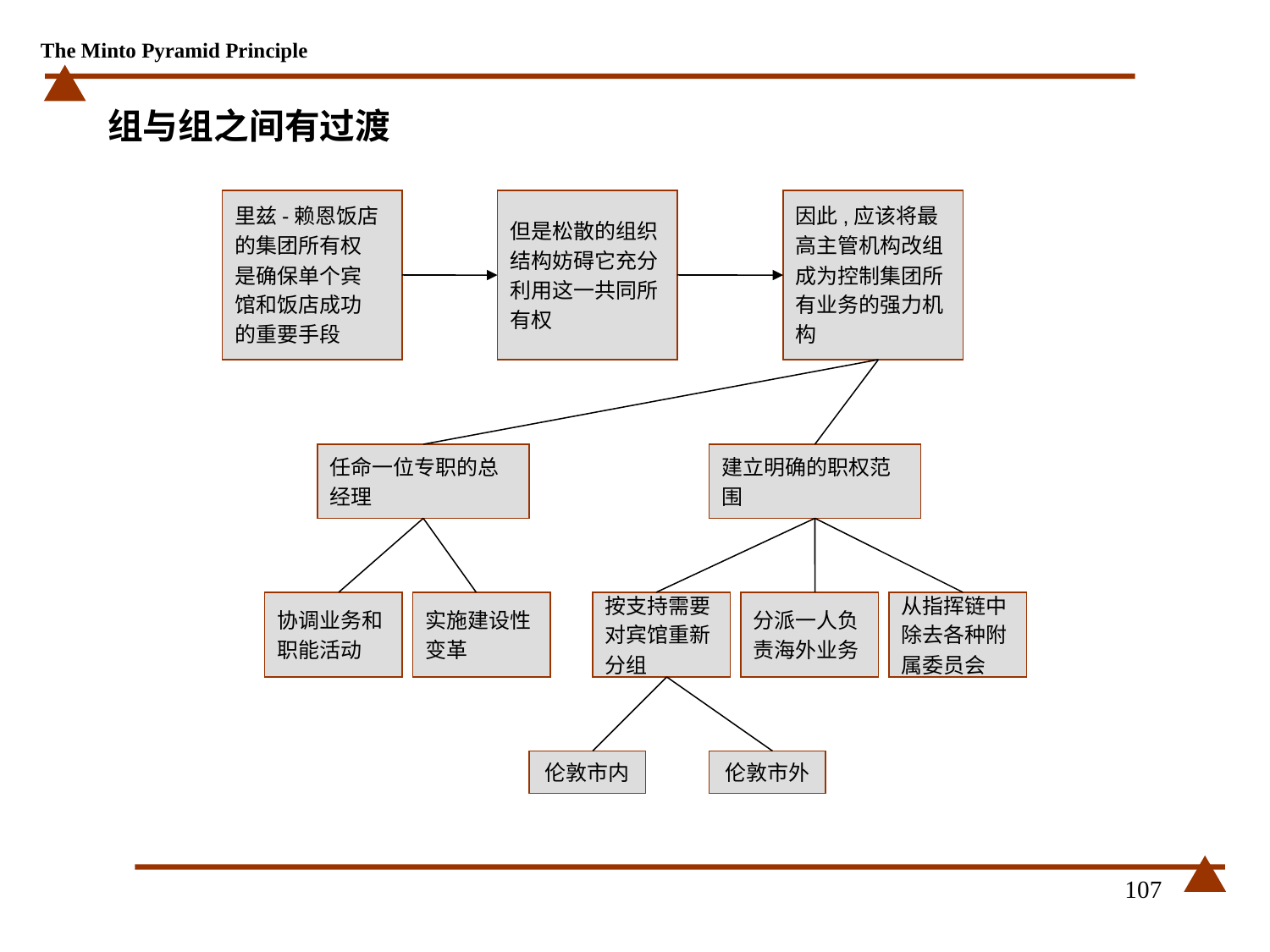

# 组与组之间有过渡
里兹-赖恩饭店
的集团所有权
是确保单个宾
馆和饭店成功
的重要手段
但是松散的组织
结构妨碍它充分
利用这一共同所
有权
因此,应该将最
高主管机构改组
成为控制集团所
有业务的强力机
构

任命一位专职的总
经理
建立明确的职权范
围

协调业务和
职能活动
实施建设性
变革
按支持需要
对宾馆重新
分组
分派一人负
责海外业务
从指挥链中
除去各种附
属委员会

伦敦市内
伦敦市外

107